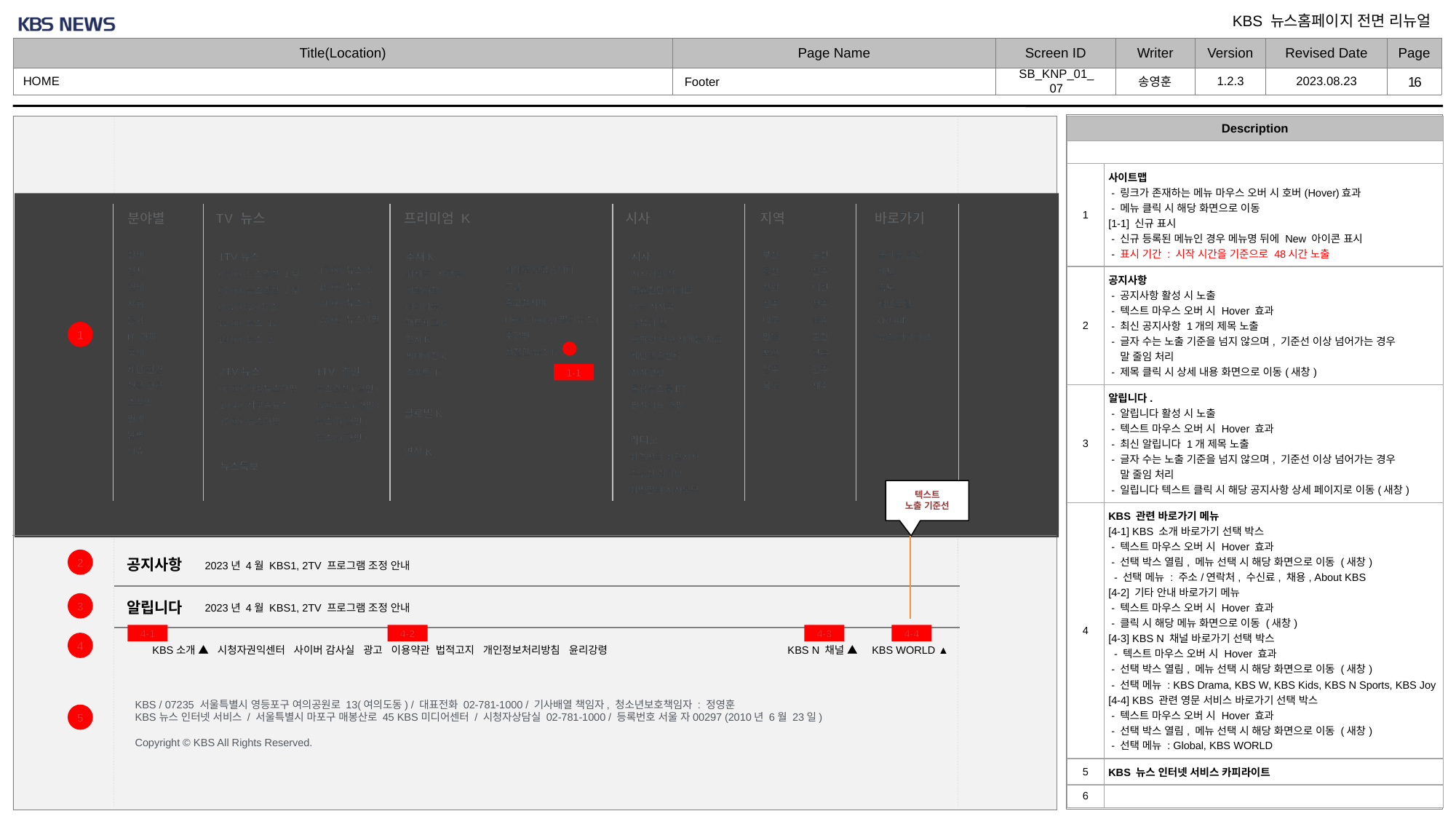

HOME
SB_KNP_01_07
# Footer
| Description |  |
| --- | --- |
|  |  |
| 1 | 사이트맵 - 링크가 존재하는 메뉴 마우스 오버 시 호버(Hover)효과 - 메뉴 클릭 시 해당 화면으로 이동 [1-1] 신규 표시 - 신규 등록된 메뉴인 경우 메뉴명 뒤에 New 아이콘 표시 - 표시 기간 : 시작 시간을 기준으로 48시간 노출 |
| 2 | 공지사항 - 공지사항 활성 시 노출 - 텍스트 마우스 오버 시 Hover 효과 - 최신 공지사항 1개의 제목 노출 - 글자 수는 노출 기준을 넘지 않으며, 기준선 이상 넘어가는 경우 말 줄임 처리 - 제목 클릭 시 상세 내용 화면으로 이동(새창) |
| 3 | 알립니다. - 알립니다 활성 시 노출 - 텍스트 마우스 오버 시 Hover 효과 - 최신 알립니다 1개 제목 노출 - 글자 수는 노출 기준을 넘지 않으며, 기준선 이상 넘어가는 경우 말 줄임 처리 - 일립니다 텍스트 클릭 시 해당 공지사항 상세 페이지로 이동(새창) |
| 4 | KBS 관련 바로가기 메뉴 [4-1] KBS 소개 바로가기 선택 박스 - 텍스트 마우스 오버 시 Hover 효과 - 선택 박스 열림, 메뉴 선택 시 해당 화면으로 이동 (새창) - 선택 메뉴 : 주소/연락처, 수신료, 채용, About KBS [4-2] 기타 안내 바로가기 메뉴 - 텍스트 마우스 오버 시 Hover 효과 - 클릭 시 해당 메뉴 화면으로 이동 (새창) [4-3] KBS N 채널 바로가기 선택 박스 - 텍스트 마우스 오버 시 Hover 효과 - 선택 박스 열림, 메뉴 선택 시 해당 화면으로 이동 (새창) - 선택 메뉴 : KBS Drama, KBS W, KBS Kids, KBS N Sports, KBS Joy [4-4] KBS 관련 영문 서비스 바로가기 선택 박스 - 텍스트 마우스 오버 시 Hover 효과 - 선택 박스 열림, 메뉴 선택 시 해당 화면으로 이동 (새창) - 선택 메뉴 : Global, KBS WORLD |
| 5 | KBS 뉴스 인터넷 서비스 카피라이트 |
| 6 |  |

분야별
TV 뉴스
프리미엄 K
시사
지역
바로가기
전체
정치
경제
사회
문화
IT 과학
국제
재난 환경
생활 건강
스포츠
연예
날씨
이슈
1TV뉴스
06:00 뉴스광장 1부
07:00 뉴스광장 2부
09:30 930뉴스
12:00 뉴스 12
14:00 뉴스 2
추재K
취재후,사건후
여심야심
데이터룸
팩트체크K
탐사K
씨네마진국
스포트 K
시사
시시기획 창
일요진단 라이브
9층 시사국
남북의 창
특파원 보고 세계는 지금
재난방송센터
사사건건
통합뉴스룸ET
인사이드 경인
부산
울산
창원
진주
대구
안동
포항
광주
목포
순천
전주
대전
청주
충주
춘천
강릉
원주
제주
좋아용 클립
제보
속보
재난포털
ON AIR
뉴스 아카이브
17:00 뉴스 5
19:00 뉴스 7
21:00 뉴스 9
23:00 뉴스라인
제대로 보겠습니다
크랩
속고살지마
News Today(영어뉴스)
주말엔
친철한 뉴스K
2TV뉴스
09:00 아침뉴스타임
10:40 지구촌뉴스
15:00 뉴스타임
1TV 경인
뉴스광장(경인)
930뉴스(경인)
뉴스7(경인)
뉴스9(경인)
글로벌K
라디오
최경영의 최강시사
주우진 라이브
최영일의 시사본부
영상K
뉴스특보
1
N
1-1
텍스트
노출 기준선
공지사항
2
2023년 4월 KBS1, 2TV 프로그램 조정 안내
알립니다
3
2023년 4월 KBS1, 2TV 프로그램 조정 안내
4-1
4-2
4-3
4-4
4
KBS소개 ▲   시청자권익센터   사이버 감사실   광고   이용약관  법적고지   개인정보처리방침   윤리강령
KBS N 채널 ▲    KBS WORLD ▲
KBS / 07235 서울특별시 영등포구 여의공원로 13(여의도동) / 대표전화 02-781-1000 / 기사배열 책임자, 청소년보호책임자 : 정영훈
KBS뉴스 인터넷 서비스 / 서울특별시 마포구 매봉산로 45 KBS미디어센터 / 시청자상담실 02-781-1000 / 등록번호 서울 자00297 (2010년 6월 23일)

Copyright © KBS All Rights Reserved.
5